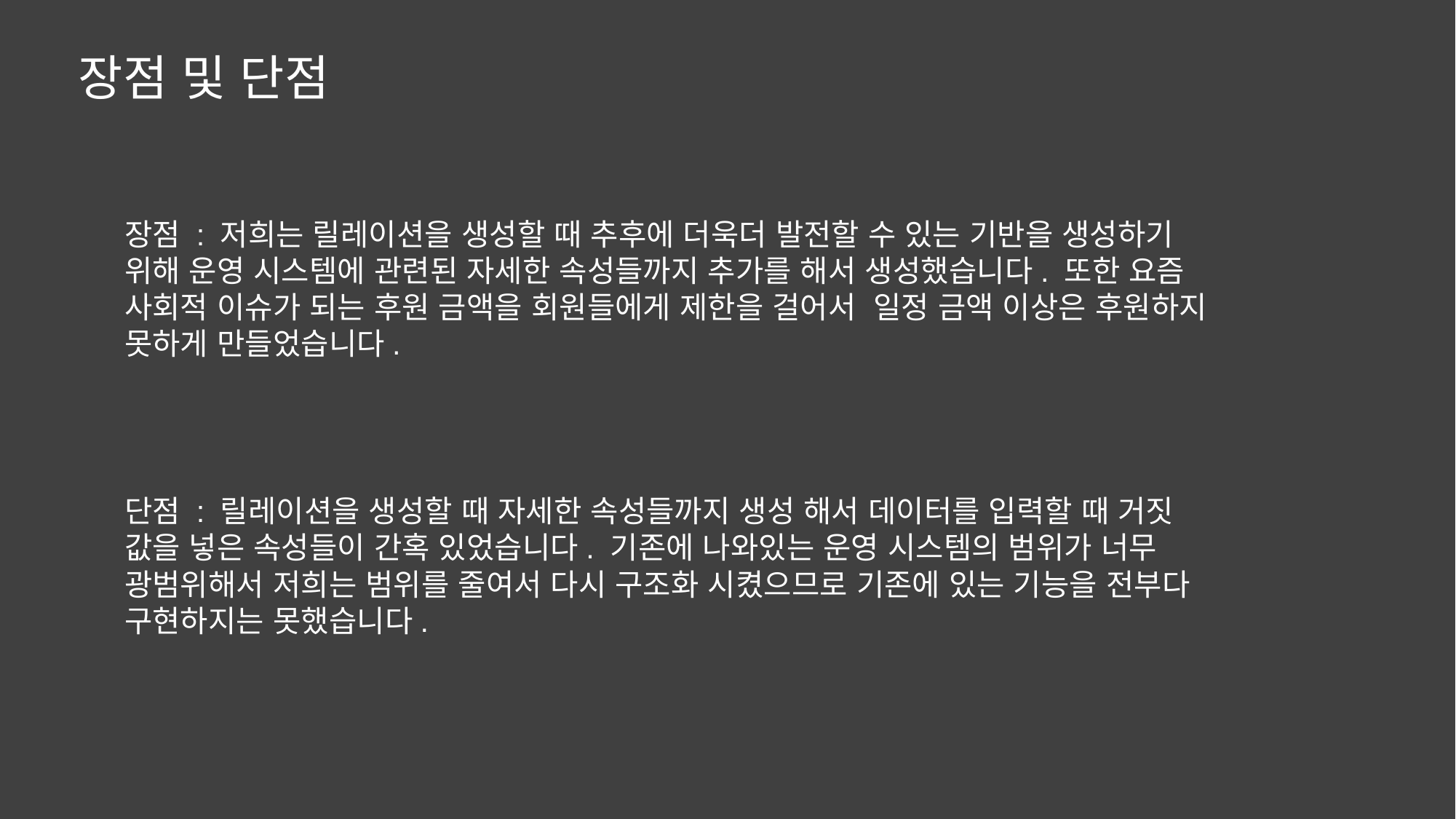

장점 및 단점

장점 : 저희는 릴레이션을 생성할 때 추후에 더욱더 발전할 수 있는 기반을 생성하기 위해 운영 시스템에 관련된 자세한 속성들까지 추가를 해서 생성했습니다. 또한 요즘 사회적 이슈가 되는 후원 금액을 회원들에게 제한을 걸어서  일정 금액 이상은 후원하지 못하게 만들었습니다.

단점 : 릴레이션을 생성할 때 자세한 속성들까지 생성 해서 데이터를 입력할 때 거짓 값을 넣은 속성들이 간혹 있었습니다. 기존에 나와있는 운영 시스템의 범위가 너무 광범위해서 저희는 범위를 줄여서 다시 구조화 시켰으므로 기존에 있는 기능을 전부다 구현하지는 못했습니다.